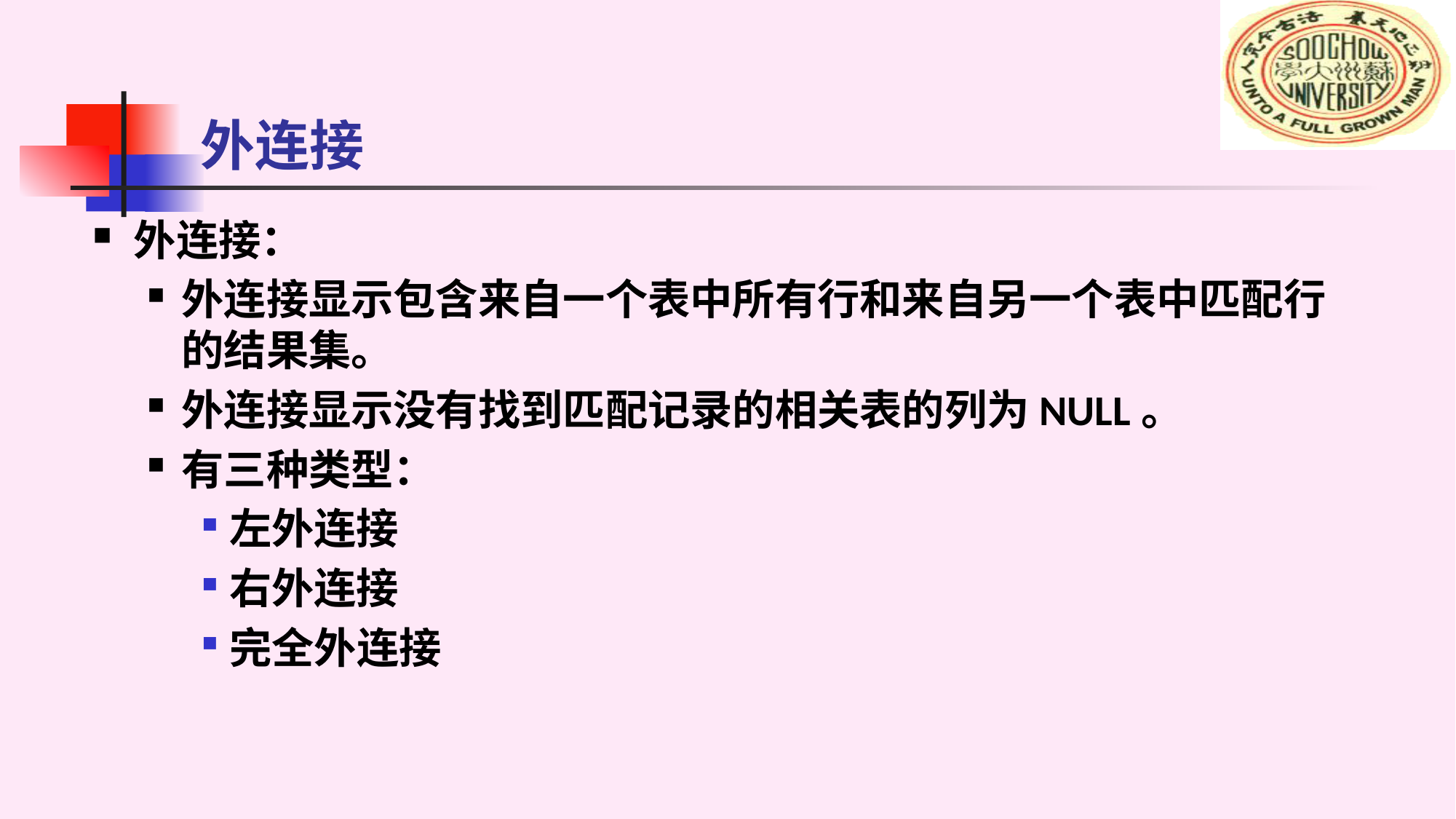

使用外连接
# 外连接
外连接：
外连接显示包含来自一个表中所有行和来自另一个表中匹配行的结果集。
外连接显示没有找到匹配记录的相关表的列为NULL。
有三种类型：
左外连接
右外连接
完全外连接